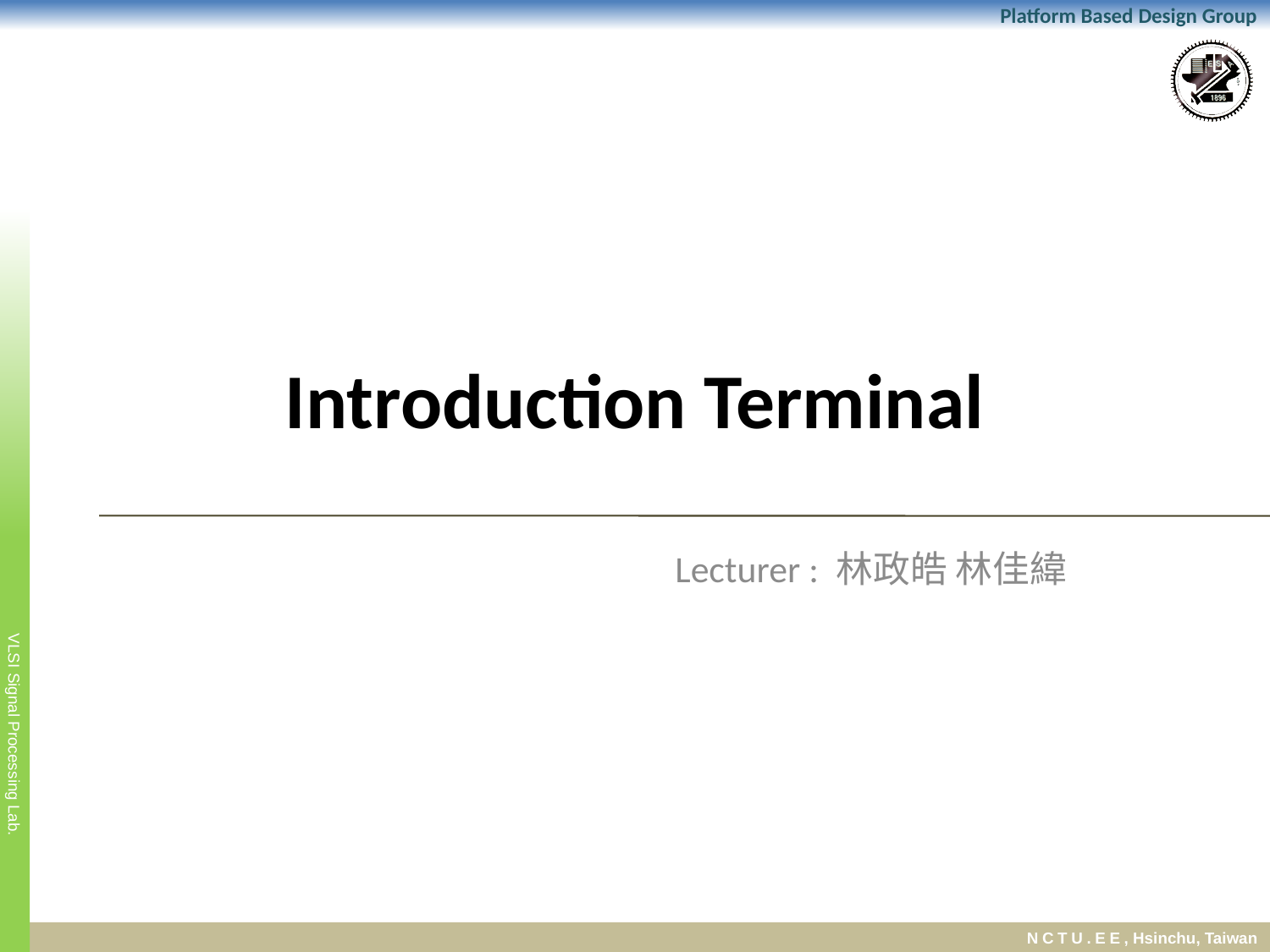

# Introduction Terminal
Lecturer : 林政皓 林佳緯